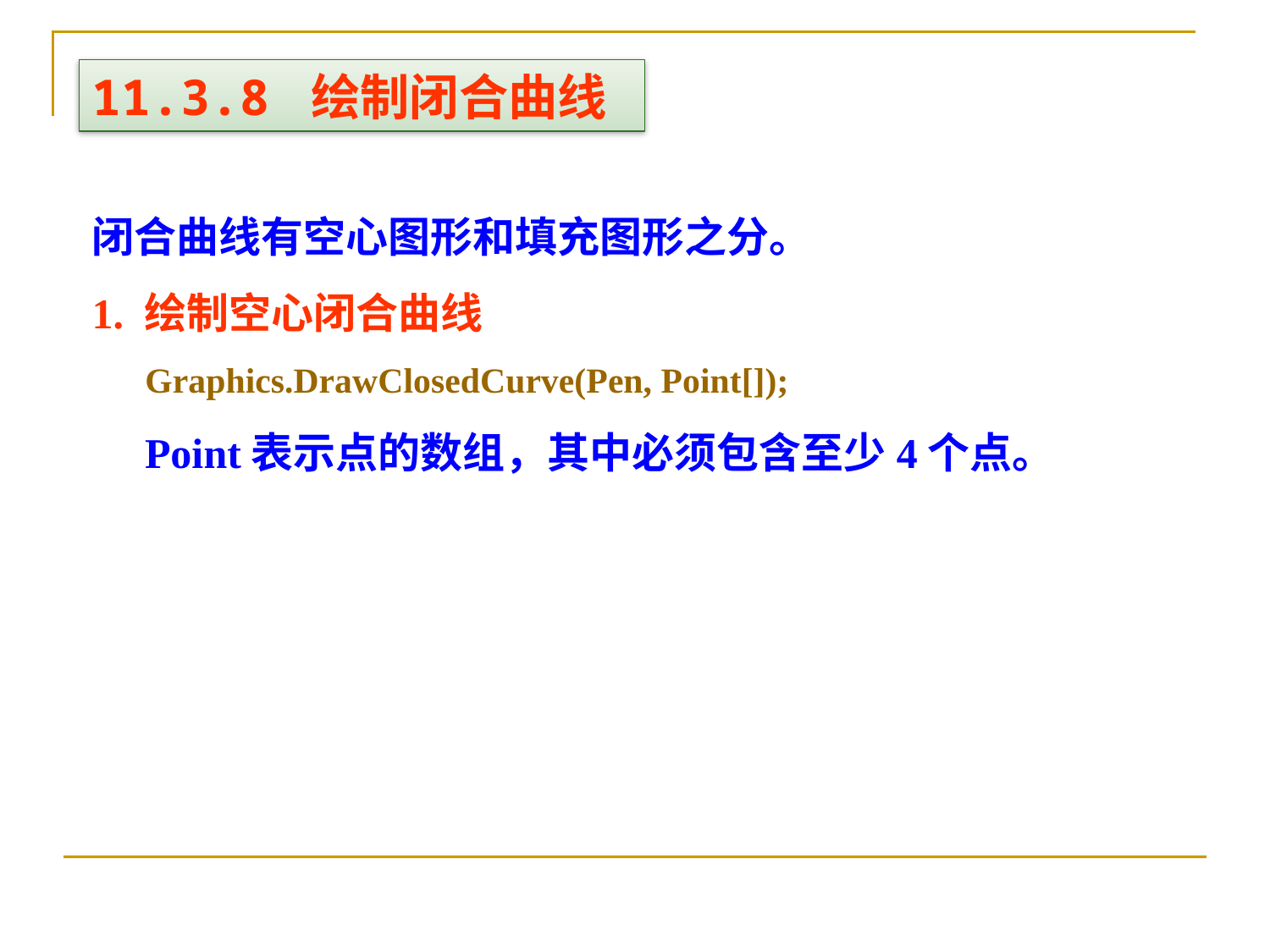

11.3.8 绘制闭合曲线
闭合曲线有空心图形和填充图形之分。
1. 绘制空心闭合曲线
      Graphics.DrawClosedCurve(Pen, Point[]);
     Point表示点的数组，其中必须包含至少4个点。